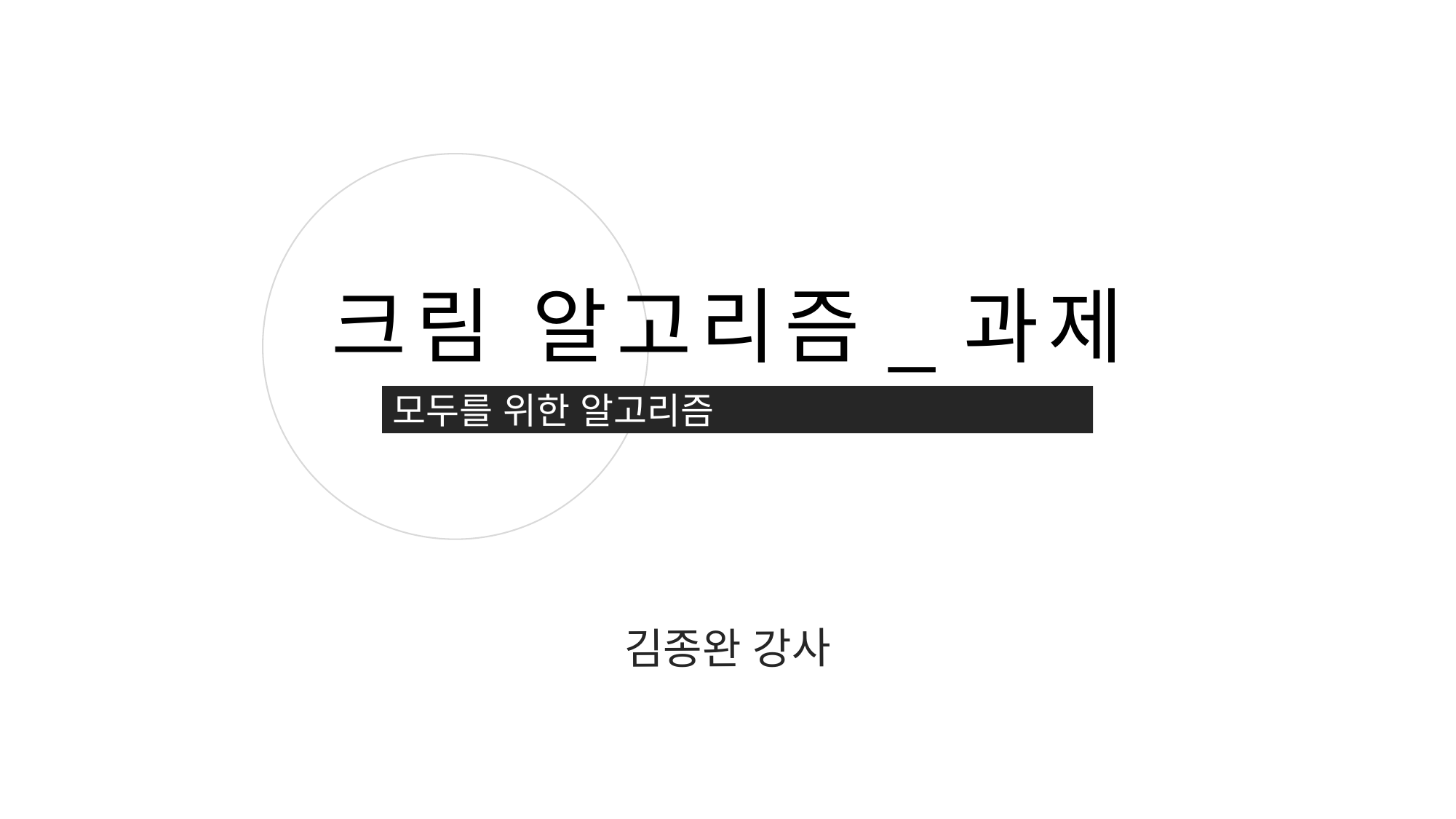

크림 알고리즘_과제
모두를 위한 알고리즘
김종완 강사